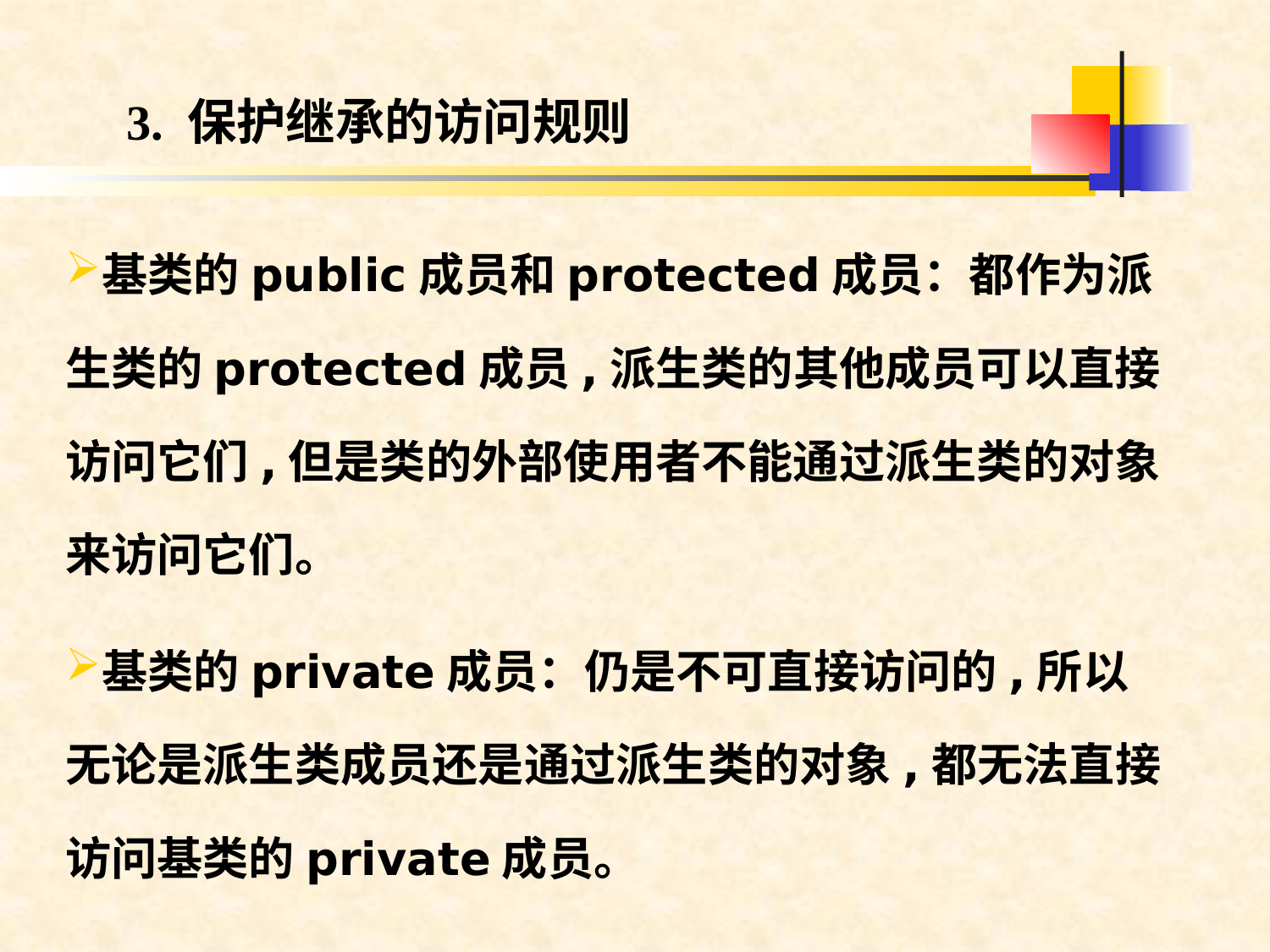

3. 保护继承的访问规则
基类的public成员和protected成员：都作为派生类的protected成员,派生类的其他成员可以直接访问它们,但是类的外部使用者不能通过派生类的对象来访问它们。
基类的private成员：仍是不可直接访问的,所以无论是派生类成员还是通过派生类的对象,都无法直接访问基类的private成员。